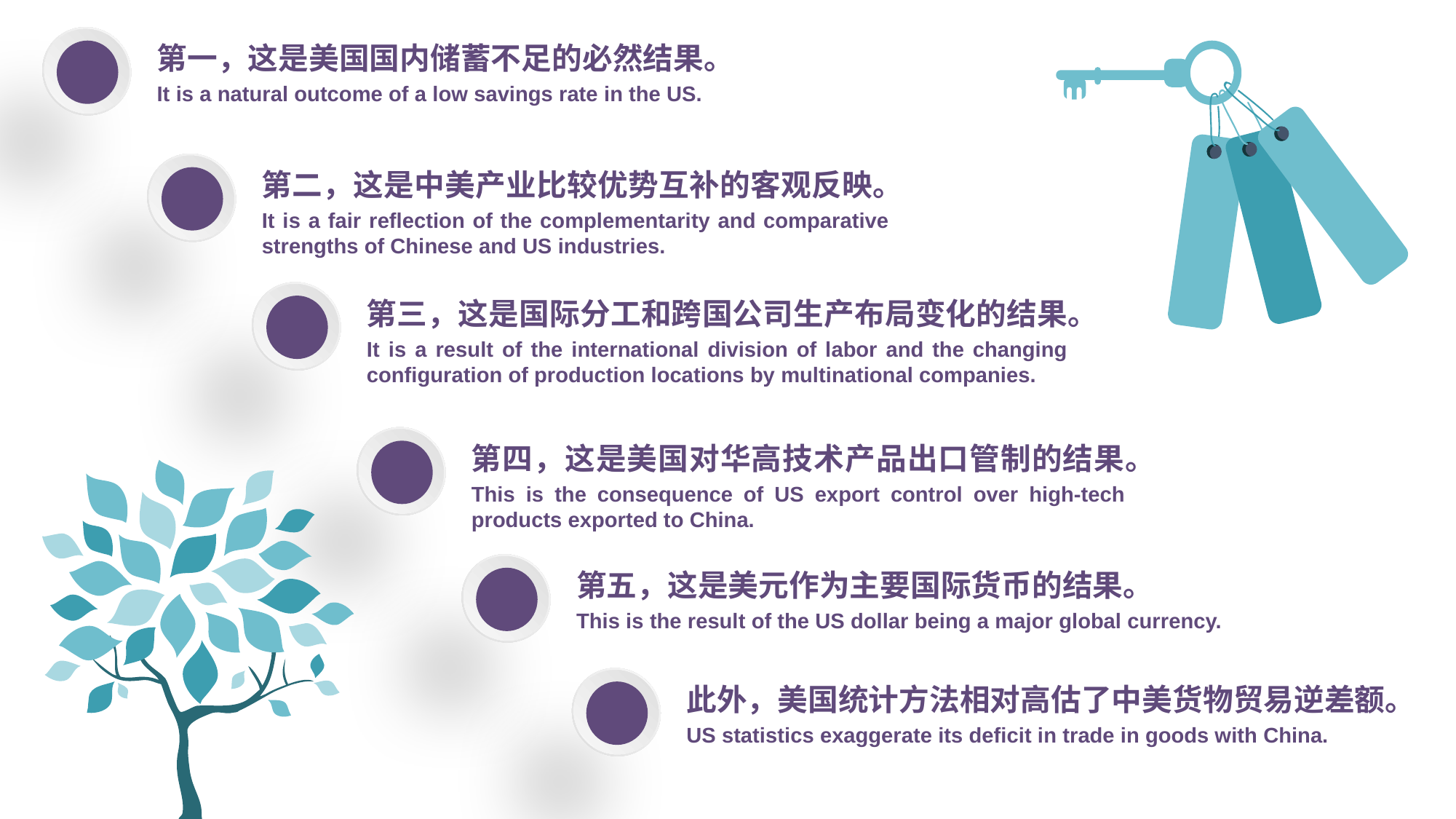

第一，这是美国国内储蓄不足的必然结果。
It is a natural outcome of a low savings rate in the US.

第二，这是中美产业比较优势互补的客观反映。
It is a fair reflection of the complementarity and comparative strengths of Chinese and US industries.

第三，这是国际分工和跨国公司生产布局变化的结果。
It is a result of the international division of labor and the changing configuration of production locations by multinational companies.

第四，这是美国对华高技术产品出口管制的结果。
This is the consequence of US export control over high-tech products exported to China.

第五，这是美元作为主要国际货币的结果。
This is the result of the US dollar being a major global currency.

此外，美国统计方法相对高估了中美货物贸易逆差额。
US statistics exaggerate its deficit in trade in goods with China.